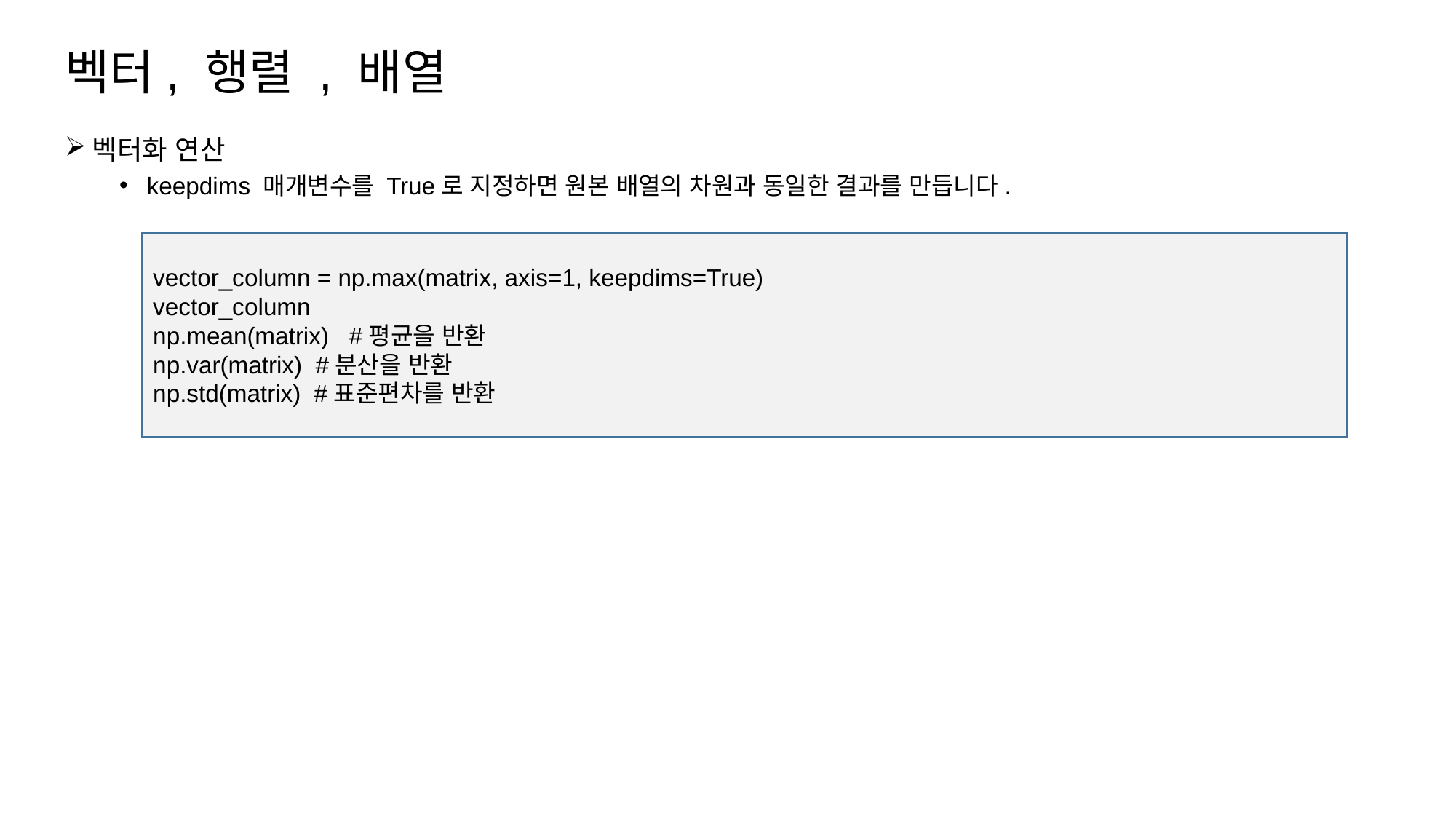

# 벡터, 행렬 , 배열
벡터화 연산
keepdims 매개변수를 True로 지정하면 원본 배열의 차원과 동일한 결과를 만듭니다.
vector_column = np.max(matrix, axis=1, keepdims=True)
vector_column
np.mean(matrix)   #평균을 반환
np.var(matrix)  #분산을 반환
np.std(matrix)  #표준편차를 반환